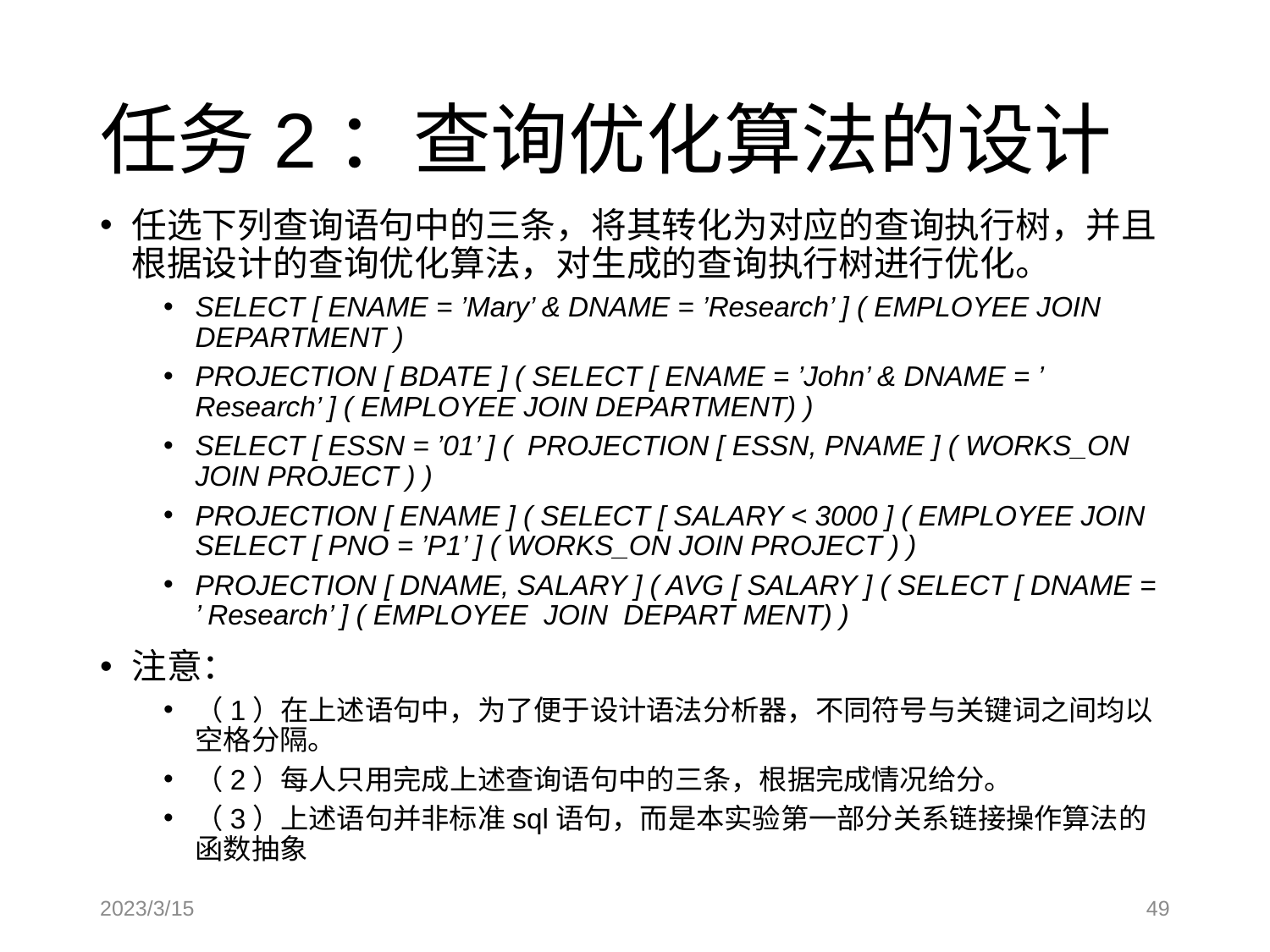

# 任务2：查询优化算法的设计
任选下列查询语句中的三条，将其转化为对应的查询执行树，并且根据设计的查询优化算法，对生成的查询执行树进行优化。
SELECT [ ENAME = ’Mary’ & DNAME = ’Research’ ] ( EMPLOYEE JOIN DEPARTMENT )
PROJECTION [ BDATE ] ( SELECT [ ENAME = ’John’ & DNAME = ’ Research’ ] ( EMPLOYEE JOIN DEPARTMENT) )
SELECT [ ESSN = ’01’ ] (  PROJECTION [ ESSN, PNAME ] ( WORKS_ON JOIN PROJECT ) )
PROJECTION [ ENAME ] ( SELECT [ SALARY < 3000 ] ( EMPLOYEE JOIN SELECT [ PNO = ’P1’ ] ( WORKS_ON JOIN PROJECT ) )
PROJECTION [ DNAME, SALARY ] ( AVG [ SALARY ] ( SELECT [ DNAME = ’ Research’ ] ( EMPLOYEE  JOIN  DEPART MENT) )
注意：
（1）在上述语句中，为了便于设计语法分析器，不同符号与关键词之间均以空格分隔。
（2）每人只用完成上述查询语句中的三条，根据完成情况给分。
（3）上述语句并非标准sql语句，而是本实验第一部分关系链接操作算法的函数抽象

2023/3/15
49